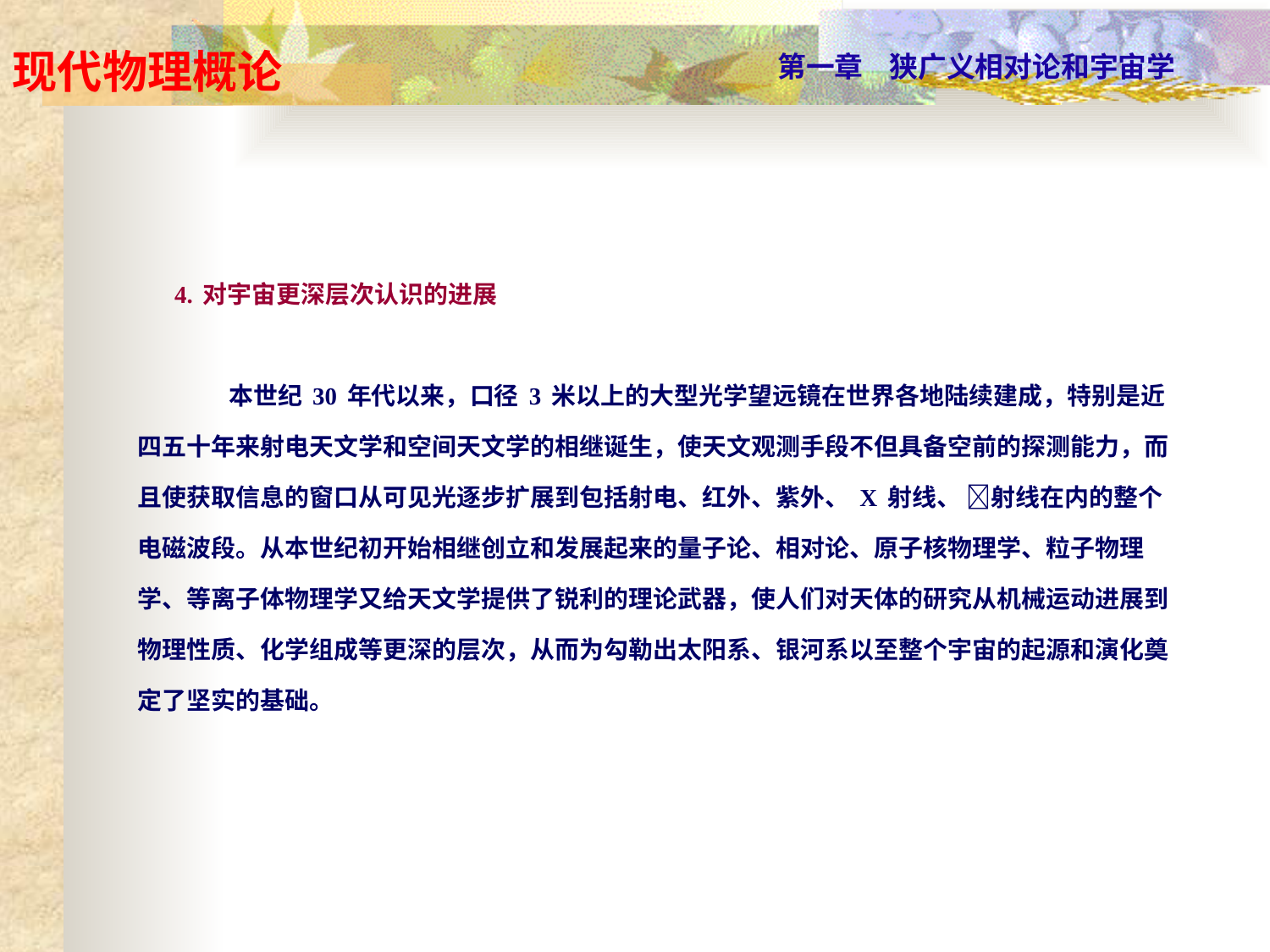

4.对宇宙更深层次认识的进展

        本世纪30年代以来，口径3米以上的大型光学望远镜在世界各地陆续建成，特别是近四五十年来射电天文学和空间天文学的相继诞生，使天文观测手段不但具备空前的探测能力，而且使获取信息的窗口从可见光逐步扩展到包括射电、红外、紫外、X射线、 γ射线在内的整个电磁波段。从本世纪初开始相继创立和发展起来的量子论、相对论、原子核物理学、粒子物理学、等离子体物理学又给天文学提供了锐利的理论武器，使人们对天体的研究从机械运动进展到物理性质、化学组成等更深的层次，从而为勾勒出太阳系、银河系以至整个宇宙的起源和演化奠定了坚实的基础。